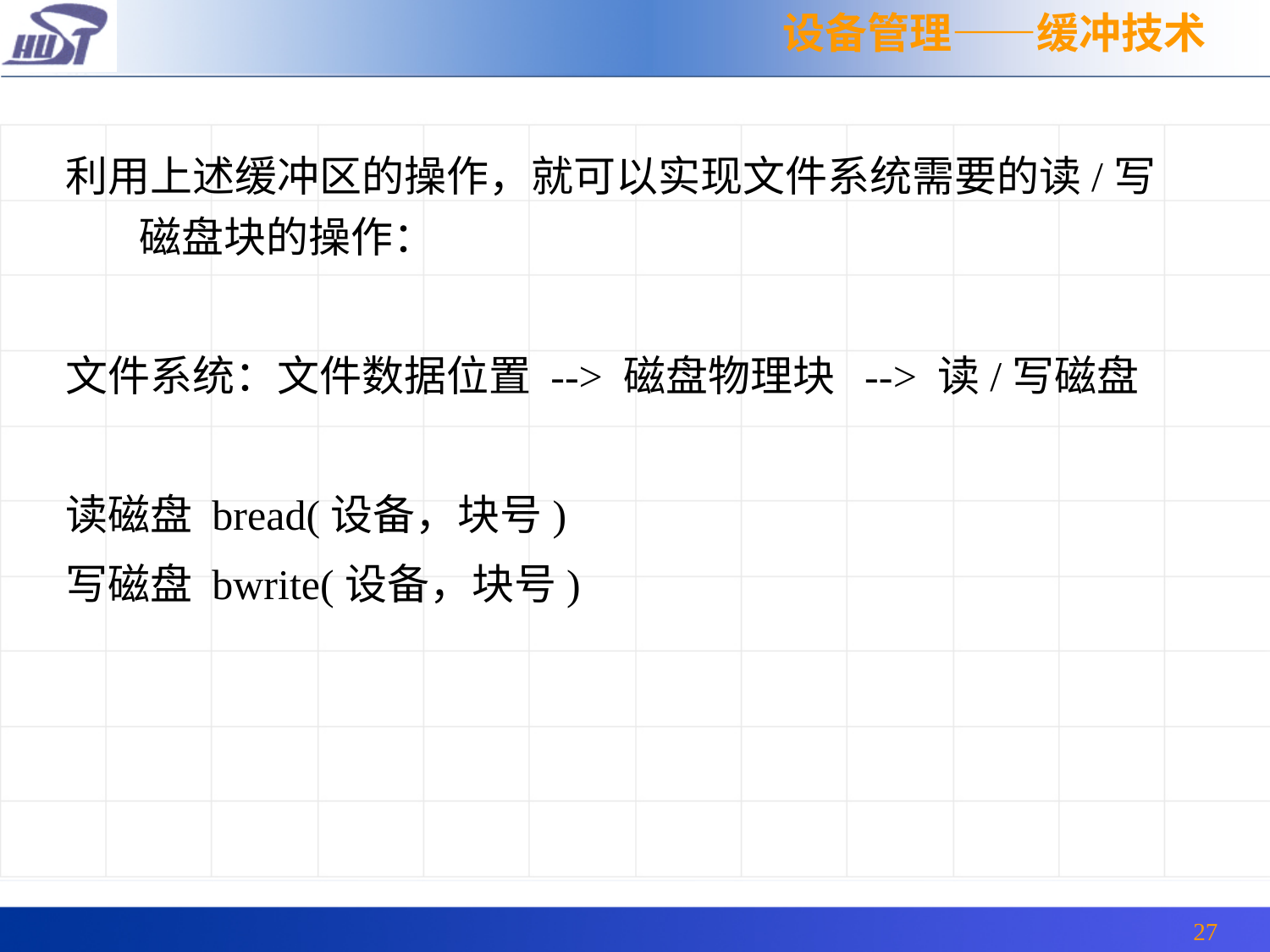

设备管理——缓冲技术
利用上述缓冲区的操作，就可以实现文件系统需要的读/写磁盘块的操作：

文件系统：文件数据位置 --> 磁盘物理块  --> 读/写磁盘

读磁盘 bread(设备，块号)
写磁盘 bwrite(设备，块号)
27